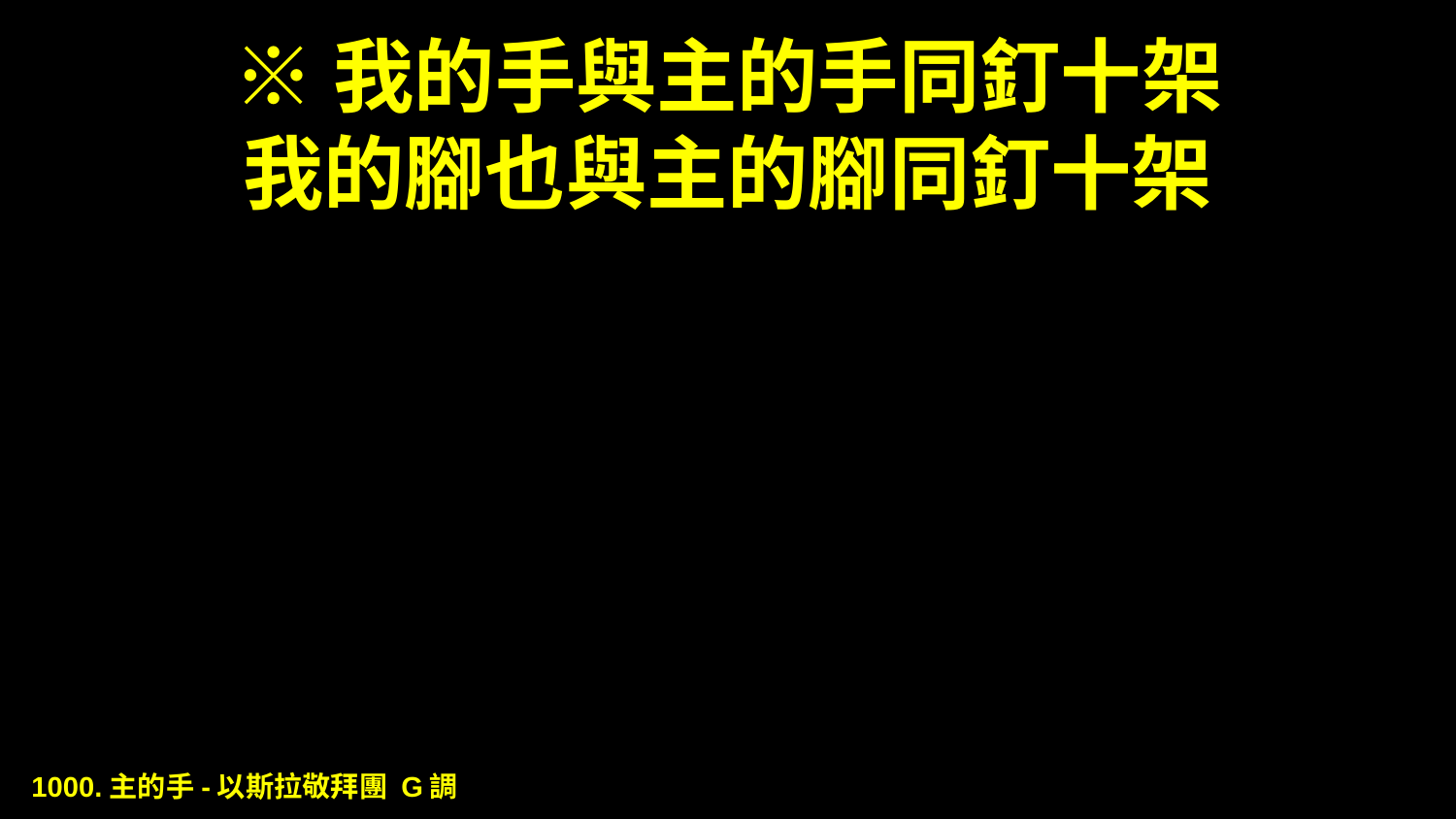

# ※我的手與主的手同釘十架 我的腳也與主的腳同釘十架
1000.主的手-以斯拉敬拜團 G調